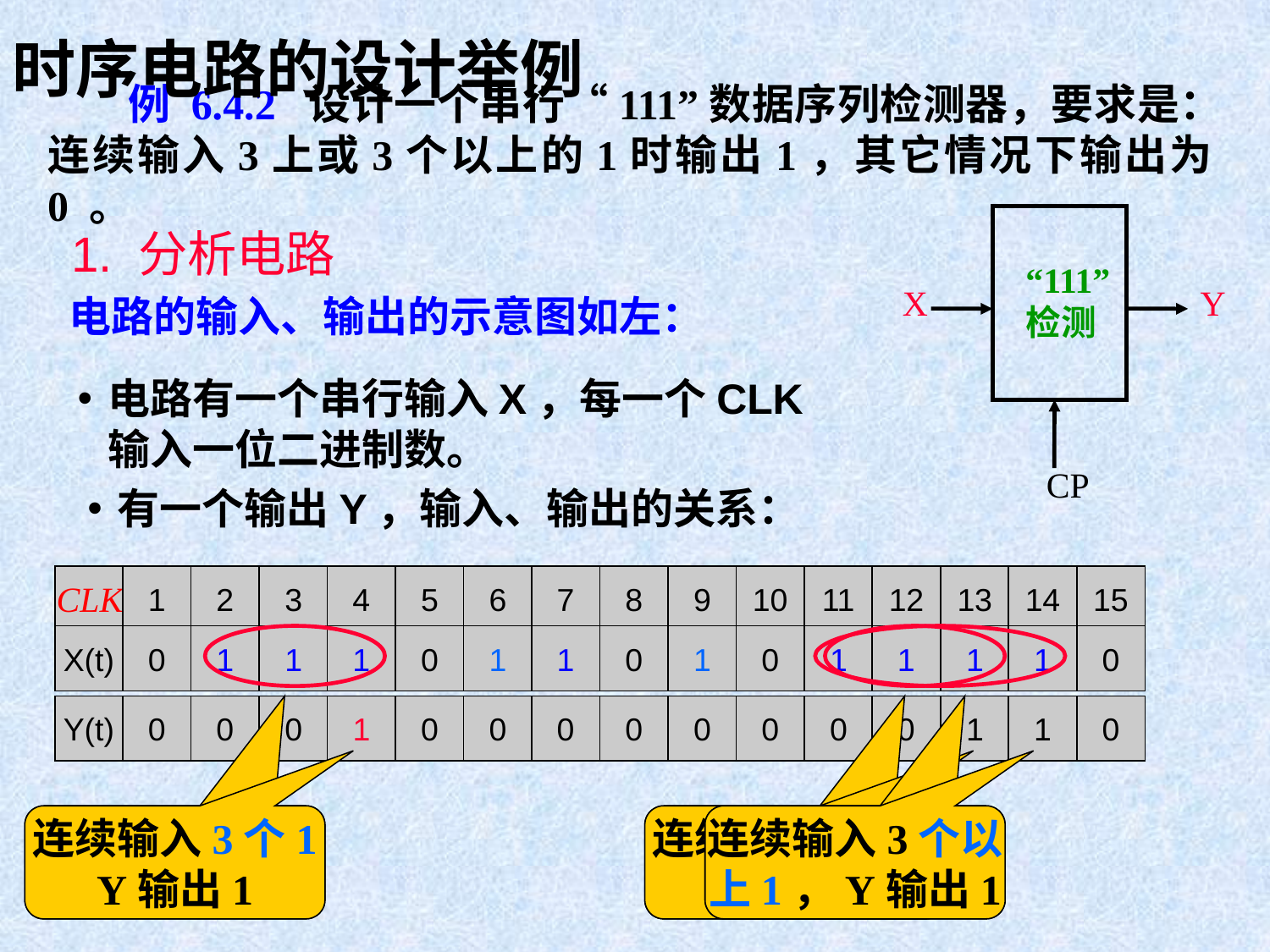

时序电路的设计举例
       例 6.4.2  设计一个串行“111”数据序列检测器，要求是：连续输入3上或3个以上的1时输出1，其它情况下输出为0 。

“111”
检测
X

CP
Y
1. 分析电路
电路的输入、输出的示意图如左：
电路有一个串行输入X，每一个CLK 输入一位二进制数。
有一个输出Y，输入、输出的关系：
CLK
1
2
3
4
5
6
7
8
9
10
11
12
13
14
15
X(t)
0
1
1
1
0
1
1
0
1
0
1
1
1
1
0
Y(t)
0
0
0
1
0
0
0
0
0
0
0
0
1
1
0

连
连续输入3个1
Y输出1

连
连续输入3个1
Y输出1

连
连续输入3个以
上1，Y输出1